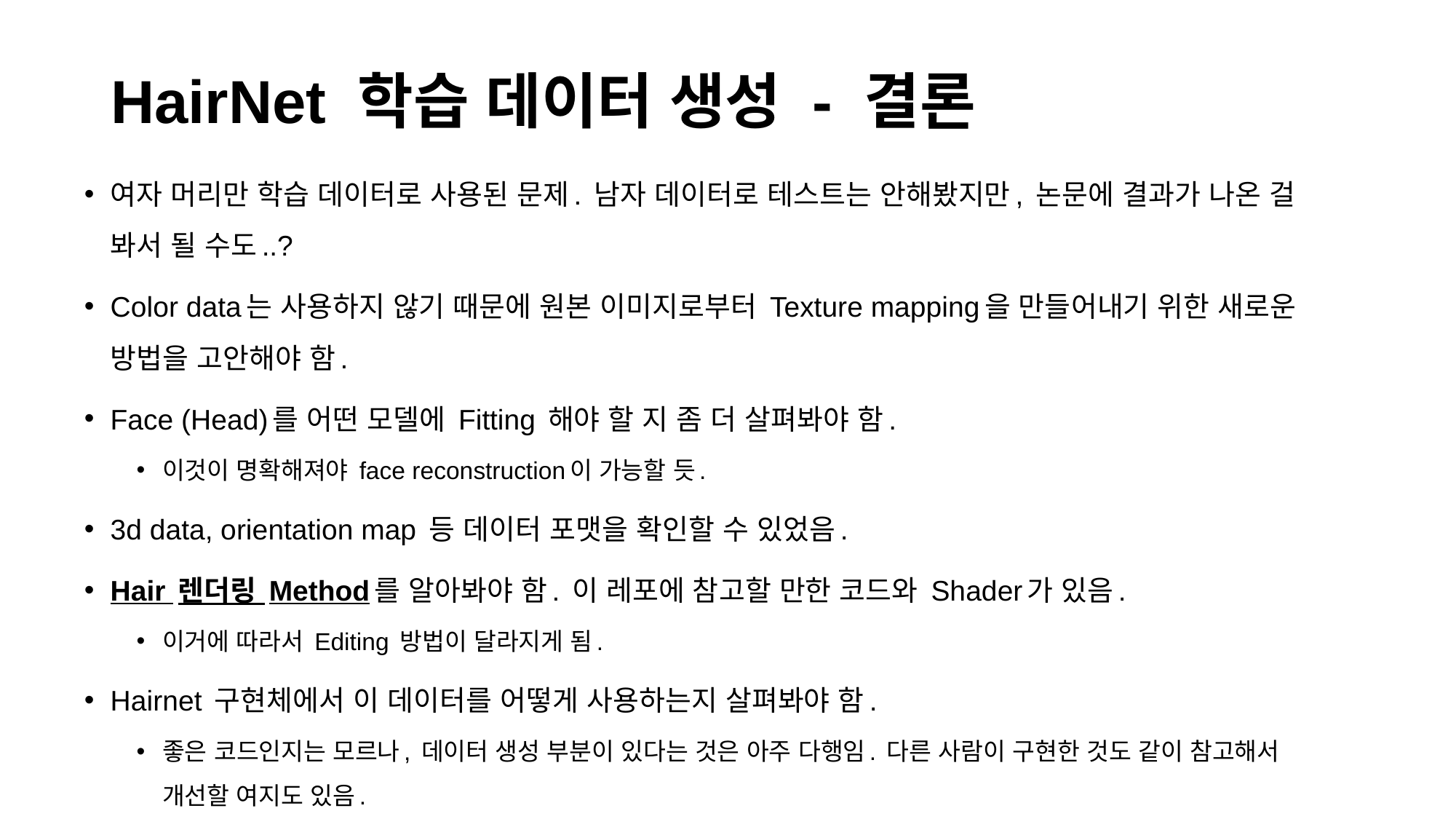

# HairNet 학습 데이터 생성 - 결론
여자 머리만 학습 데이터로 사용된 문제. 남자 데이터로 테스트는 안해봤지만, 논문에 결과가 나온 걸 봐서 될 수도..?
Color data는 사용하지 않기 때문에 원본 이미지로부터 Texture mapping을 만들어내기 위한 새로운 방법을 고안해야 함.
Face (Head)를 어떤 모델에 Fitting 해야 할 지 좀 더 살펴봐야 함.
이것이 명확해져야 face reconstruction이 가능할 듯.
3d data, orientation map 등 데이터 포맷을 확인할 수 있었음.
Hair 렌더링 Method를 알아봐야 함. 이 레포에 참고할 만한 코드와 Shader가 있음.
이거에 따라서 Editing 방법이 달라지게 됨.
Hairnet 구현체에서 이 데이터를 어떻게 사용하는지 살펴봐야 함.
좋은 코드인지는 모르나, 데이터 생성 부분이 있다는 것은 아주 다행임. 다른 사람이 구현한 것도 같이 참고해서 개선할 여지도 있음.